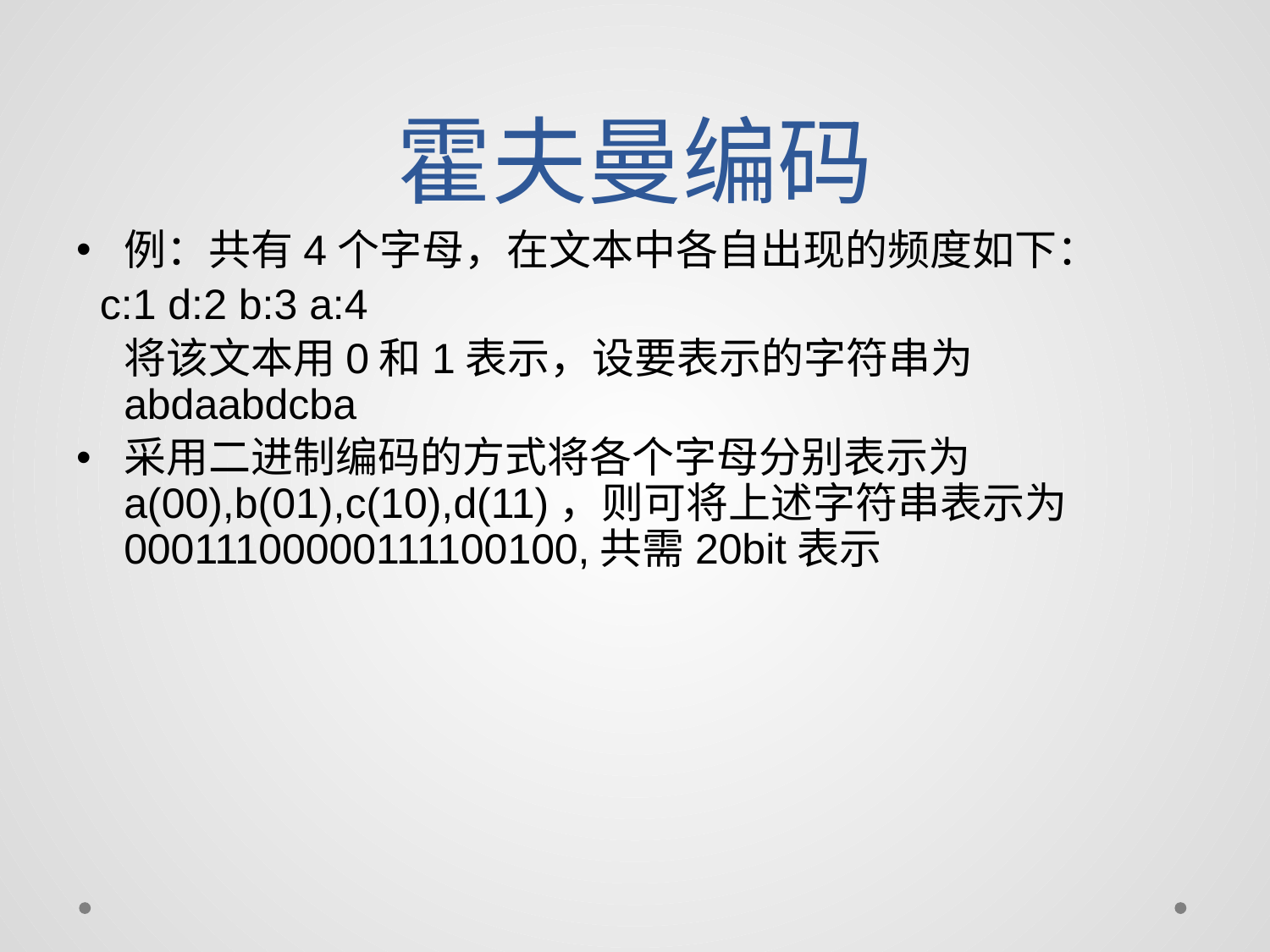

# 霍夫曼编码
例：共有4个字母，在文本中各自出现的频度如下：
  c:1 d:2 b:3 a:4
	将该文本用0和1表示，设要表示的字符串为abdaabdcba
采用二进制编码的方式将各个字母分别表示为a(00),b(01),c(10),d(11)，则可将上述字符串表示为00011100000111100100,共需20bit表示